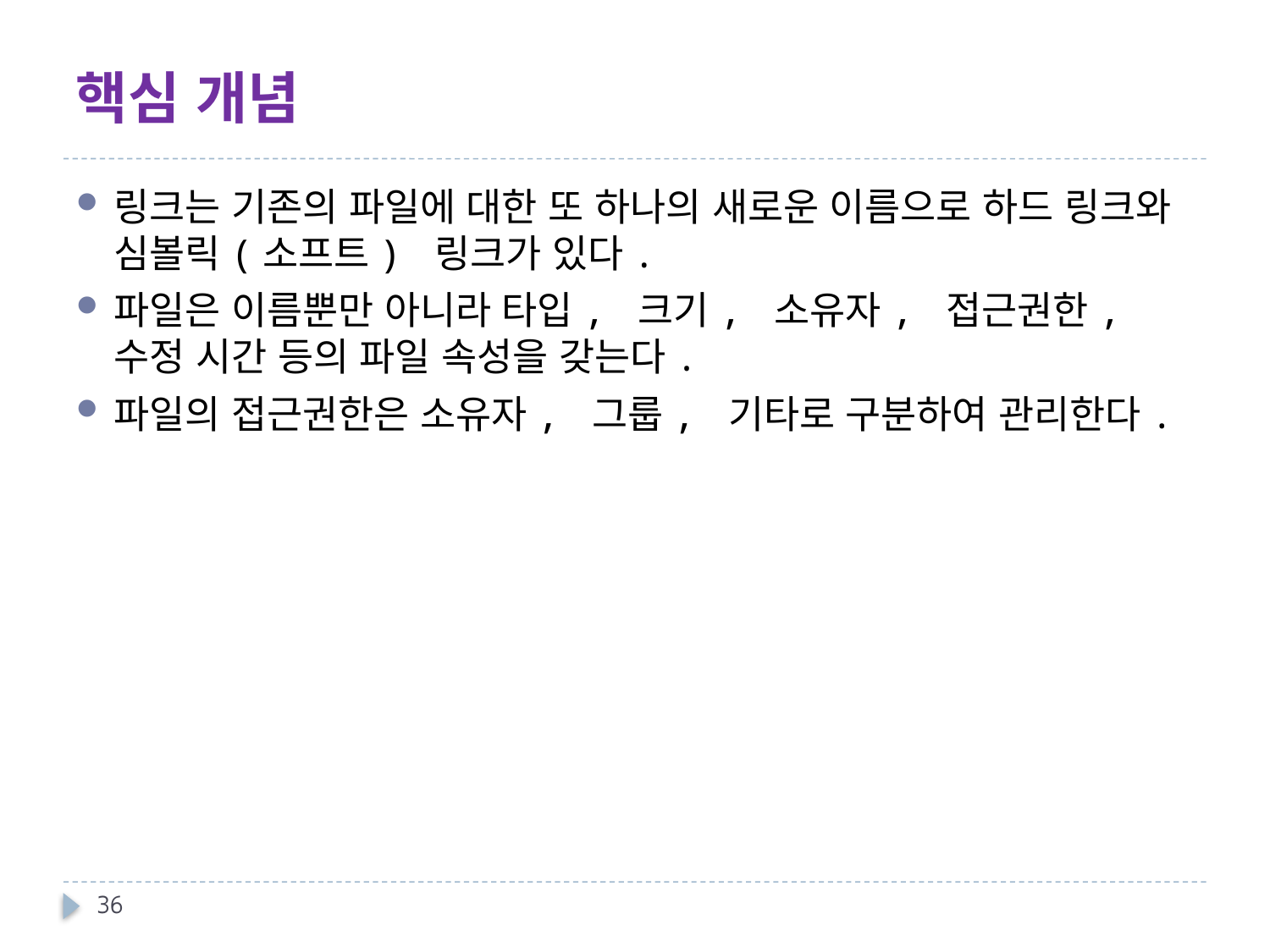

# 핵심 개념
링크는 기존의 파일에 대한 또 하나의 새로운 이름으로 하드 링크와 심볼릭(소프트) 링크가 있다.
파일은 이름뿐만 아니라 타입, 크기, 소유자, 접근권한, 수정 시간 등의 파일 속성을 갖는다.
파일의 접근권한은 소유자, 그룹, 기타로 구분하여 관리한다.

36